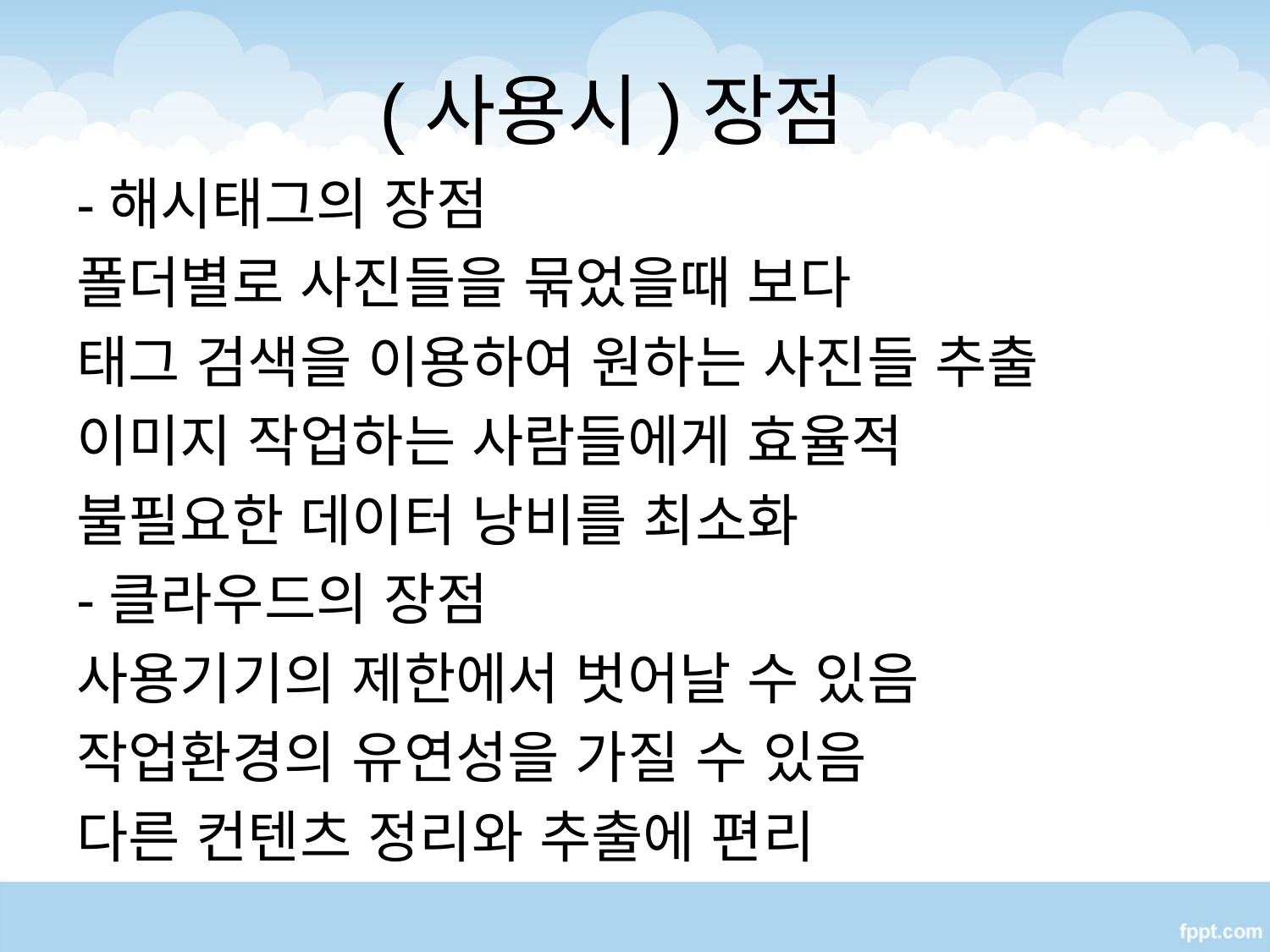

# (사용시)장점
-해시태그의 장점
폴더별로 사진들을 묶었을때 보다
태그 검색을 이용하여 원하는 사진들 추출
이미지 작업하는 사람들에게 효율적
불필요한 데이터 낭비를 최소화
-클라우드의 장점
사용기기의 제한에서 벗어날 수 있음
작업환경의 유연성을 가질 수 있음
다른 컨텐츠 정리와 추출에 편리